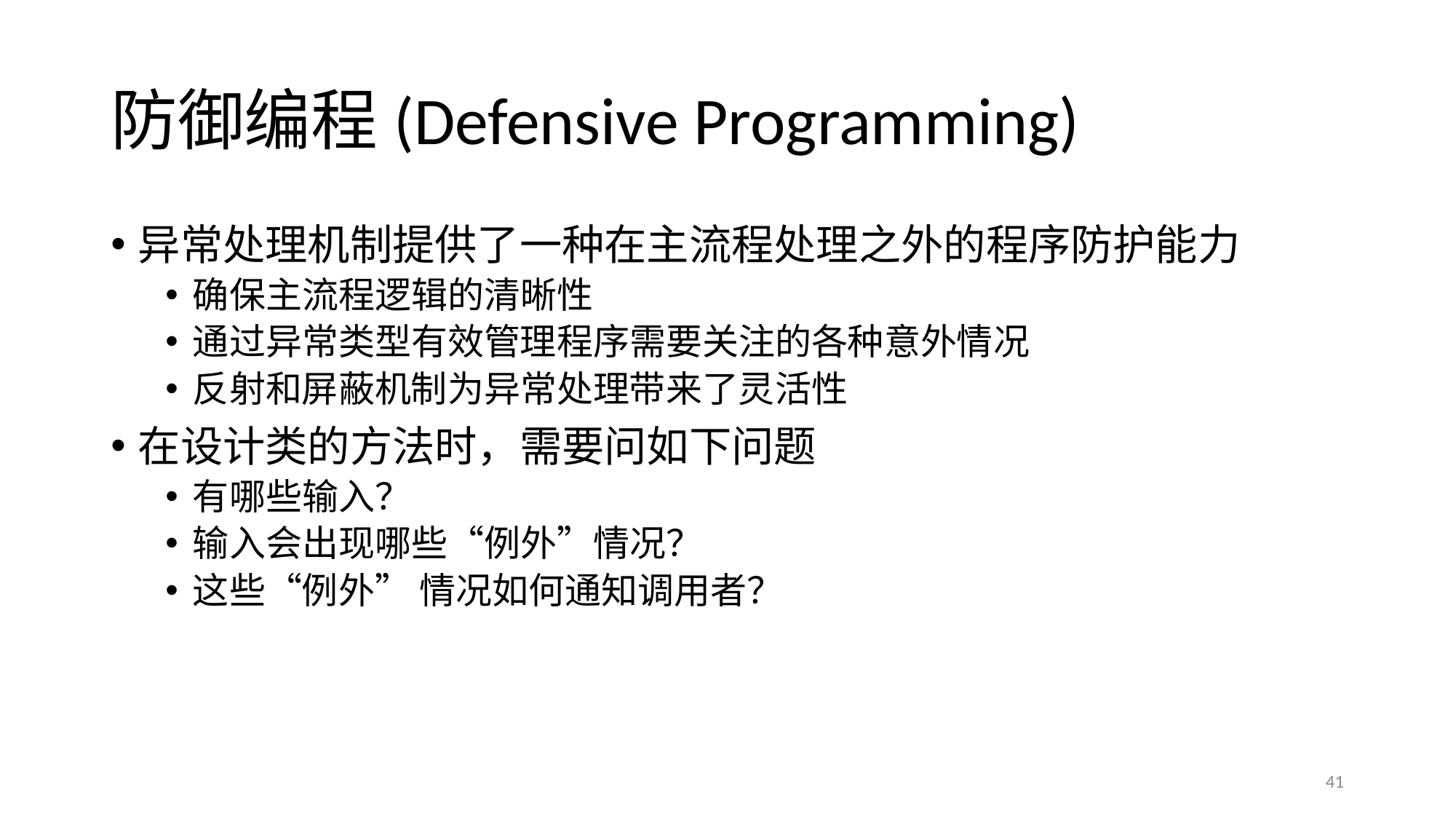

# 防御编程(Defensive Programming)
异常处理机制提供了一种在主流程处理之外的程序防护能力
确保主流程逻辑的清晰性
通过异常类型有效管理程序需要关注的各种意外情况
反射和屏蔽机制为异常处理带来了灵活性
在设计类的方法时，需要问如下问题
有哪些输入？
输入会出现哪些“例外”情况？
这些“例外” 情况如何通知调用者？
41